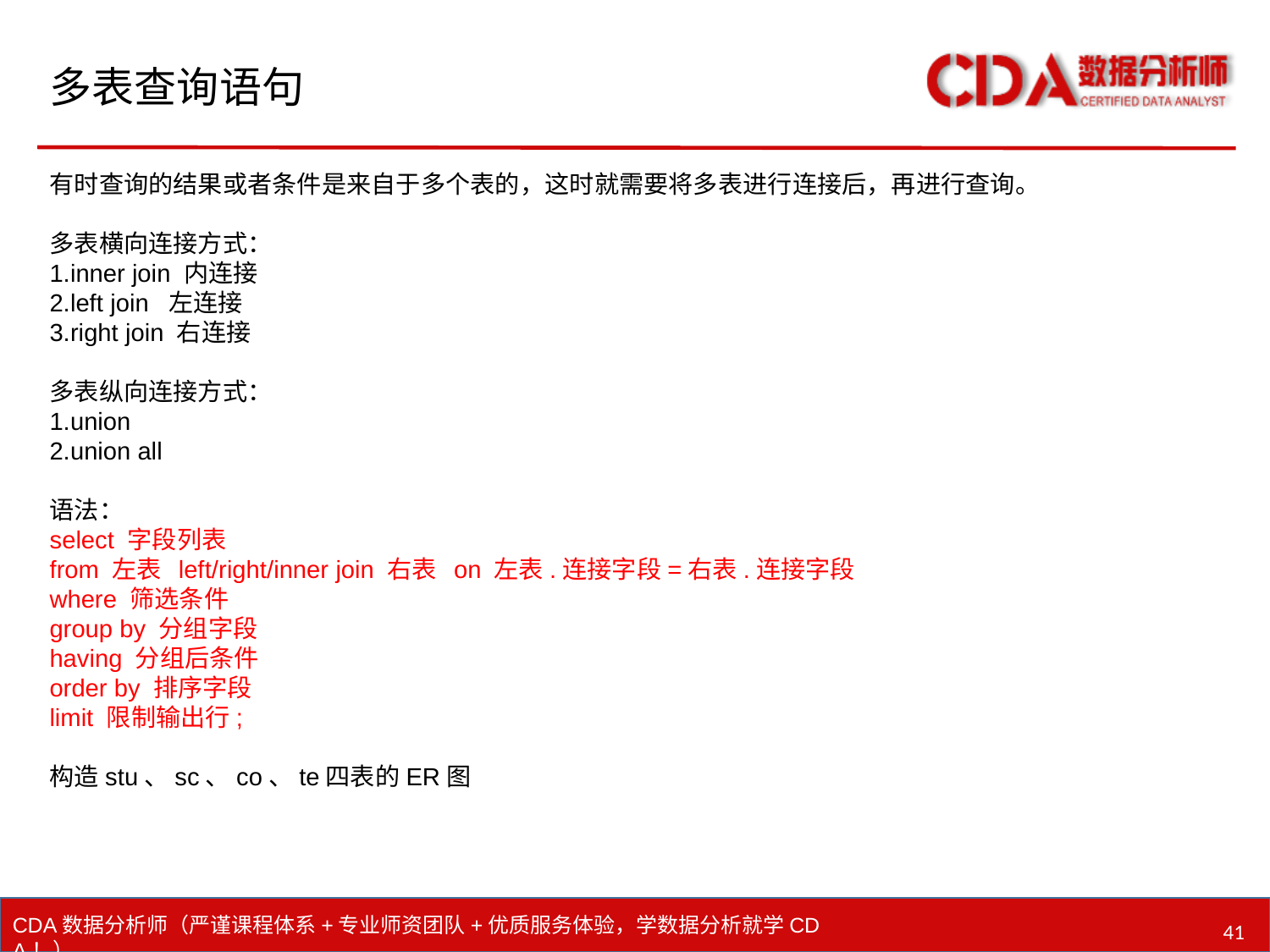

# 多表查询语句
有时查询的结果或者条件是来自于多个表的，这时就需要将多表进行连接后，再进行查询。

多表横向连接方式：
1.inner join 内连接
2.left join  左连接
3.right join 右连接

多表纵向连接方式：
1.union
2.union all

语法：
select 字段列表
from 左表  left/right/inner join 右表  on 左表.连接字段=右表.连接字段
where 筛选条件
group by 分组字段
having 分组后条件
order by 排序字段
limit 限制输出行;

构造stu、sc、co、te四表的ER图

41